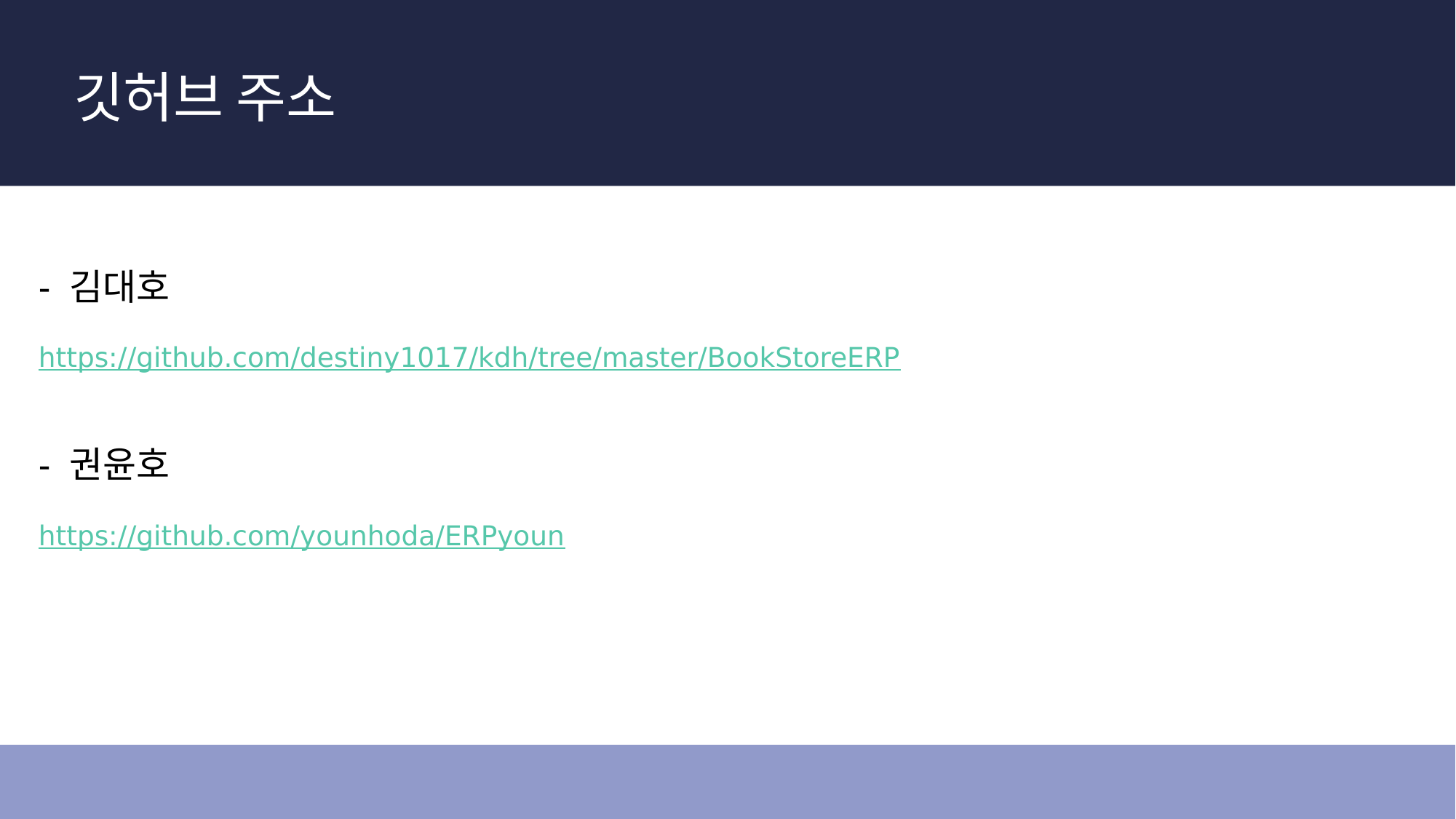

깃허브 주소
- 김대호

https://github.com/destiny1017/kdh/tree/master/BookStoreERP
- 권윤호

https://github.com/younhoda/ERPyoun